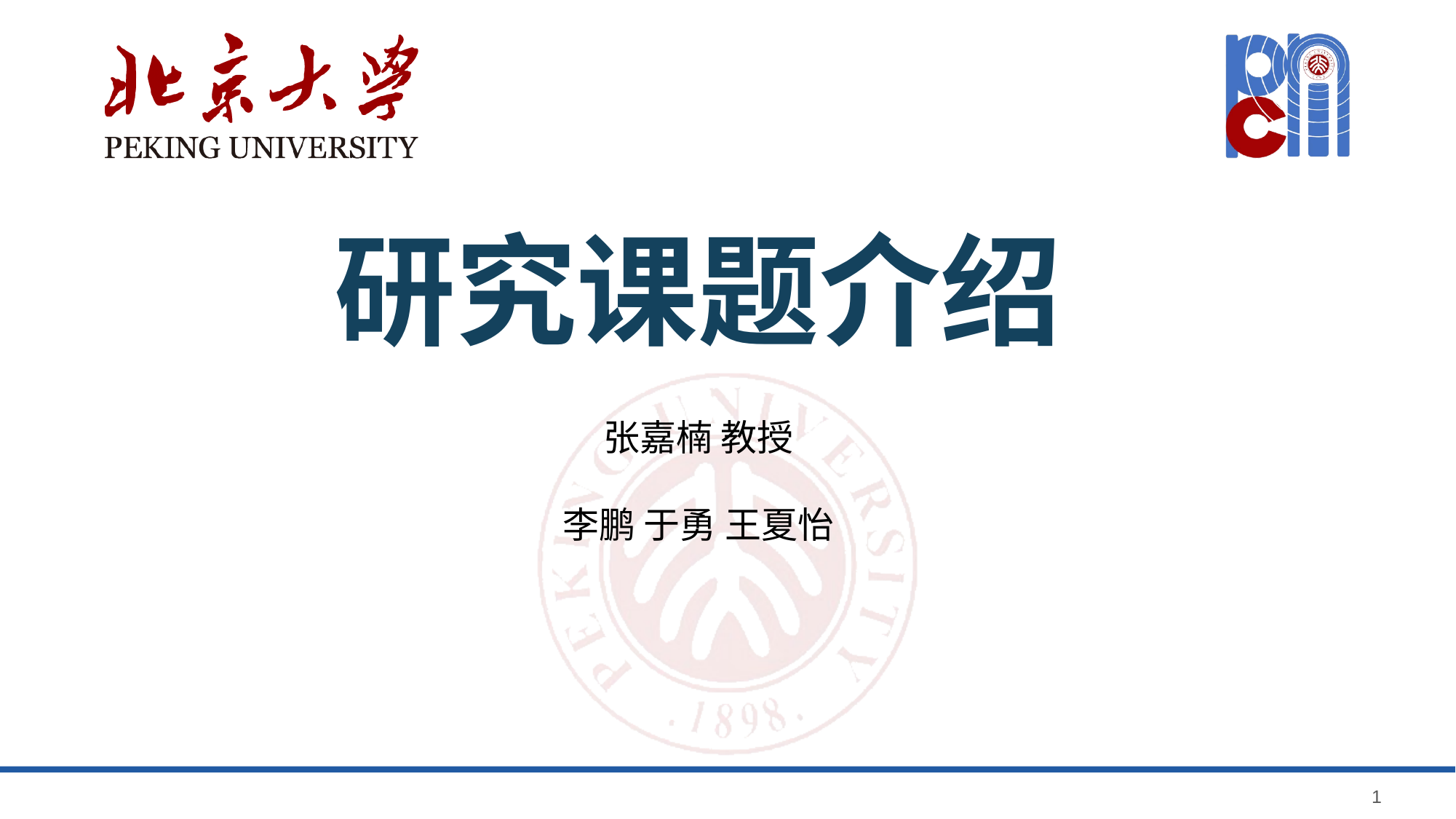

研究课题介绍
张嘉楠 教授

李鹏 于勇 王夏怡

1